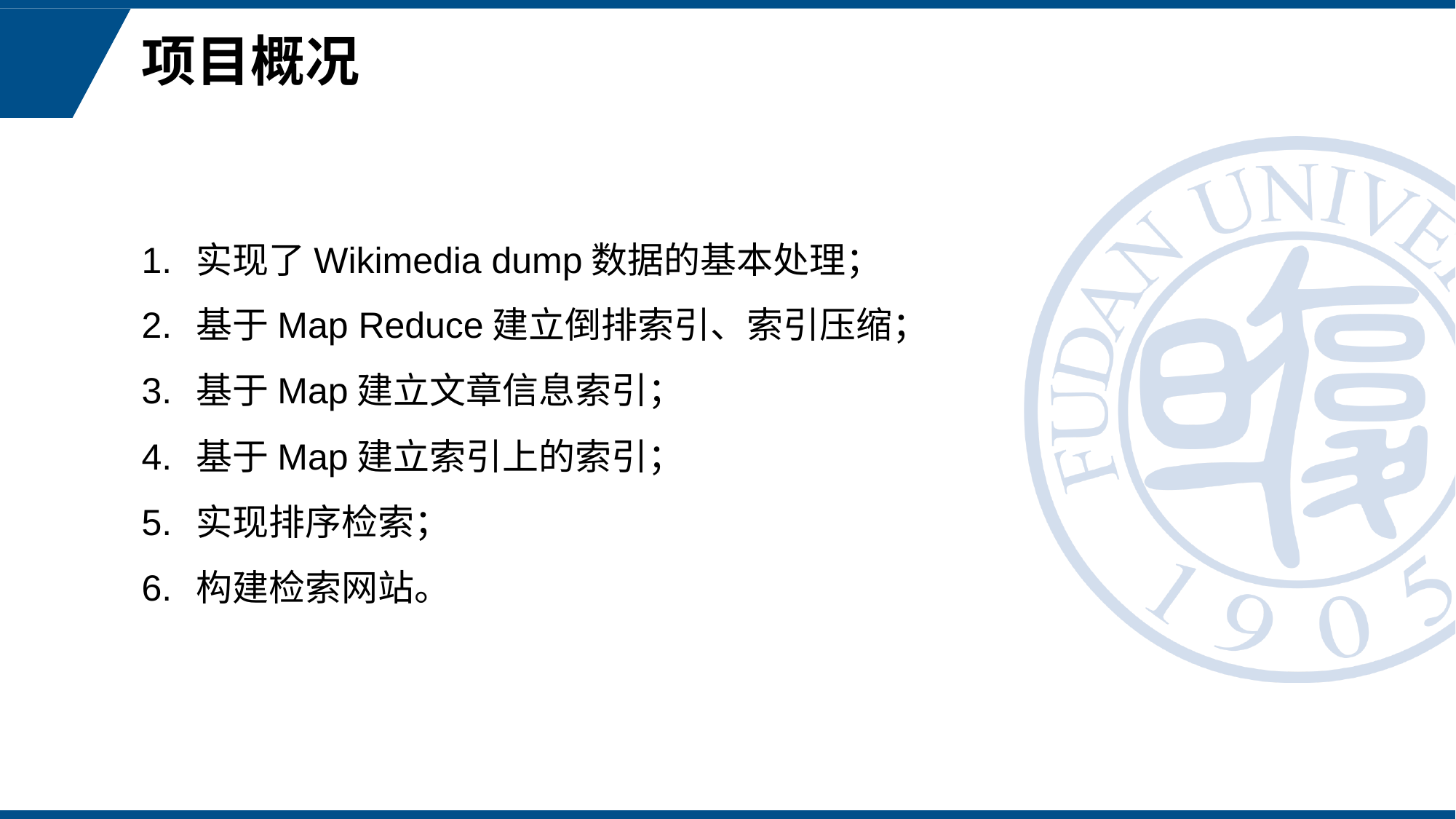

# 项目概况
实现了Wikimedia dump数据的基本处理；
基于Map Reduce建立倒排索引、索引压缩；
基于Map建立文章信息索引；
基于Map建立索引上的索引；
实现排序检索；
构建检索网站。